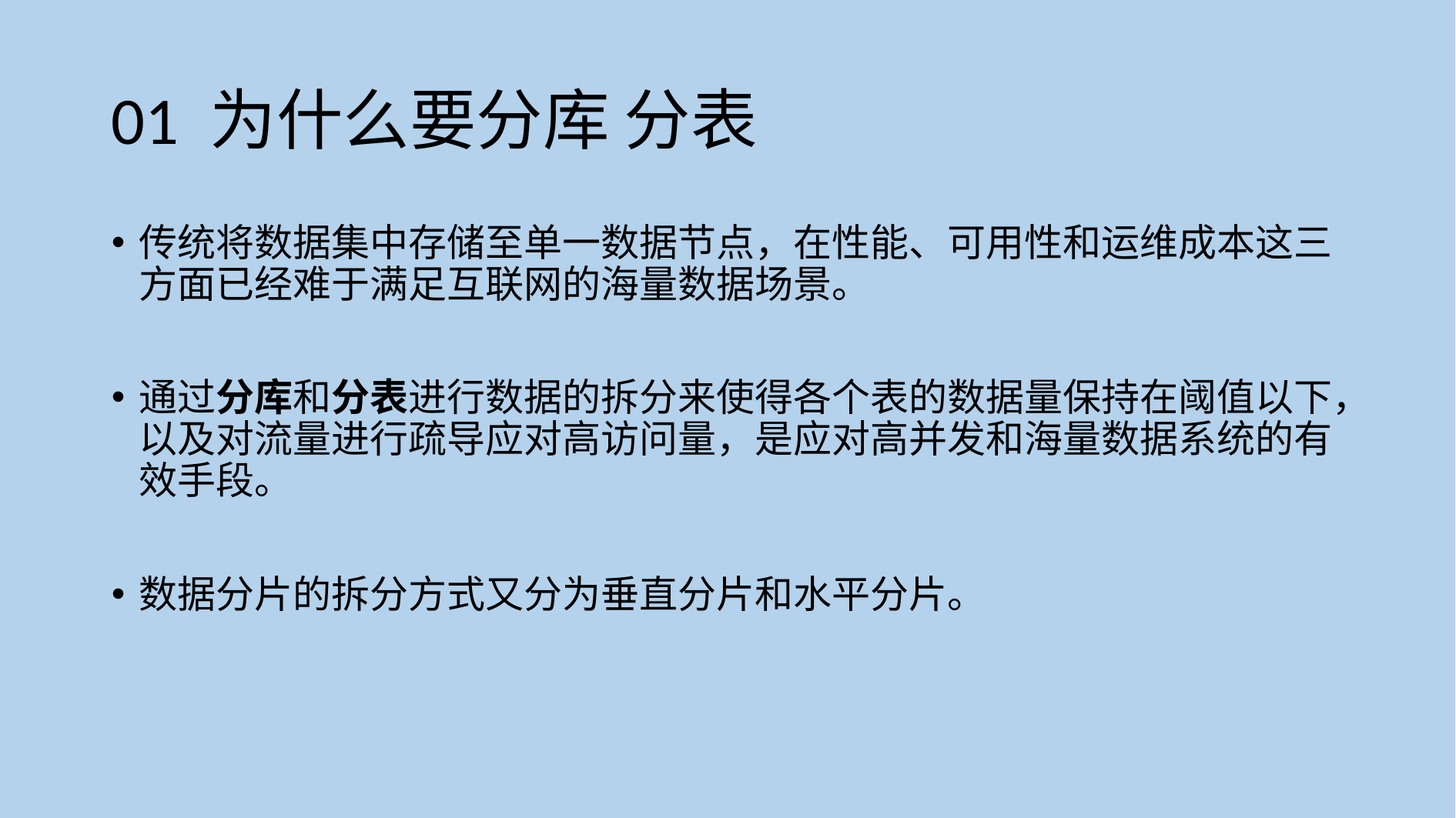

# 01 为什么要分库 分表
传统将数据集中存储至单一数据节点，在性能、可用性和运维成本这三方面已经难于满足互联网的海量数据场景。

通过分库和分表进行数据的拆分来使得各个表的数据量保持在阈值以下，以及对流量进行疏导应对高访问量，是应对高并发和海量数据系统的有效手段。

数据分片的拆分方式又分为垂直分片和水平分片。

4